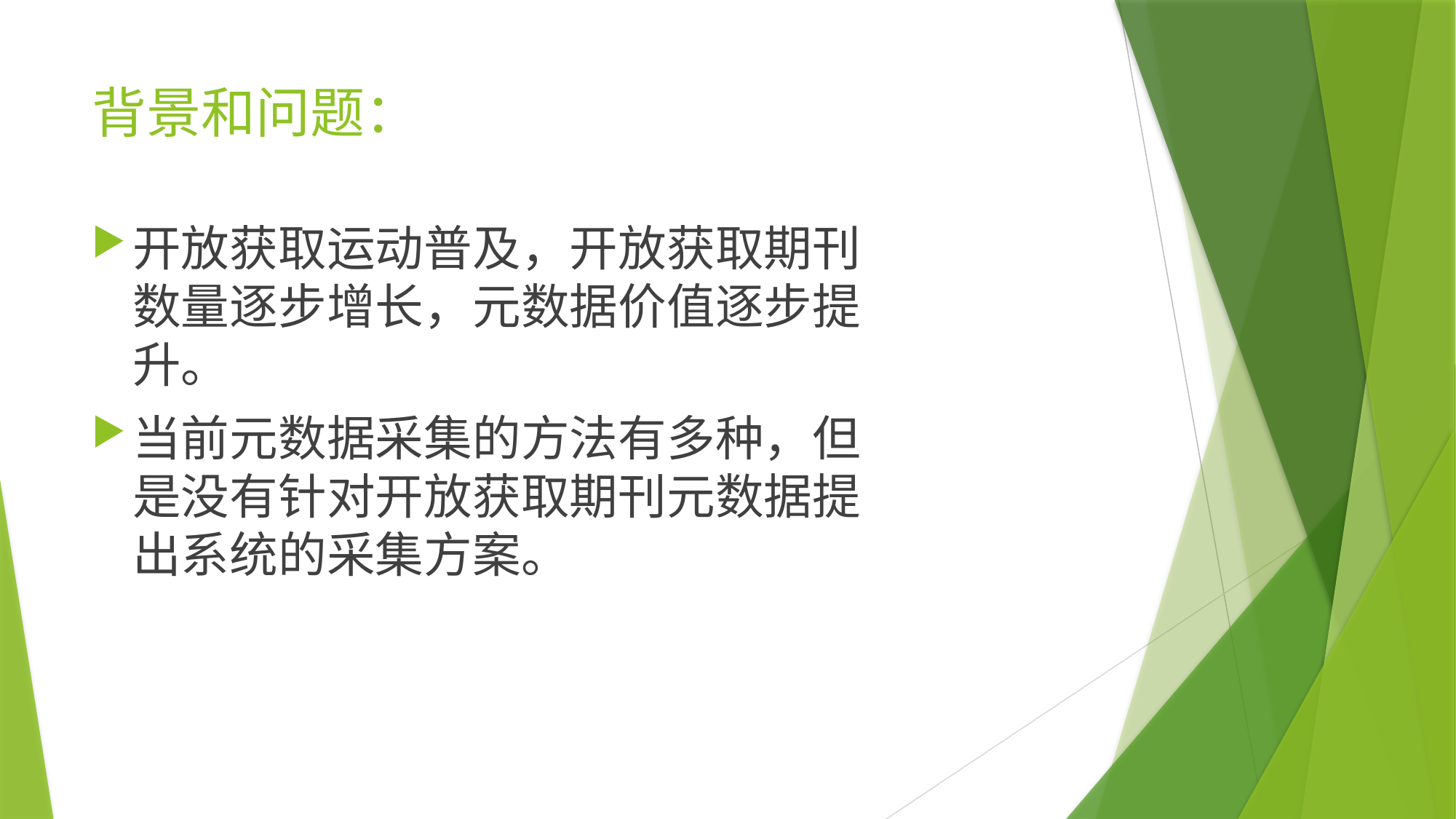

# 背景和问题：
开放获取运动普及，开放获取期刊数量逐步增长，元数据价值逐步提升。
当前元数据采集的方法有多种，但是没有针对开放获取期刊元数据提出系统的采集方案。